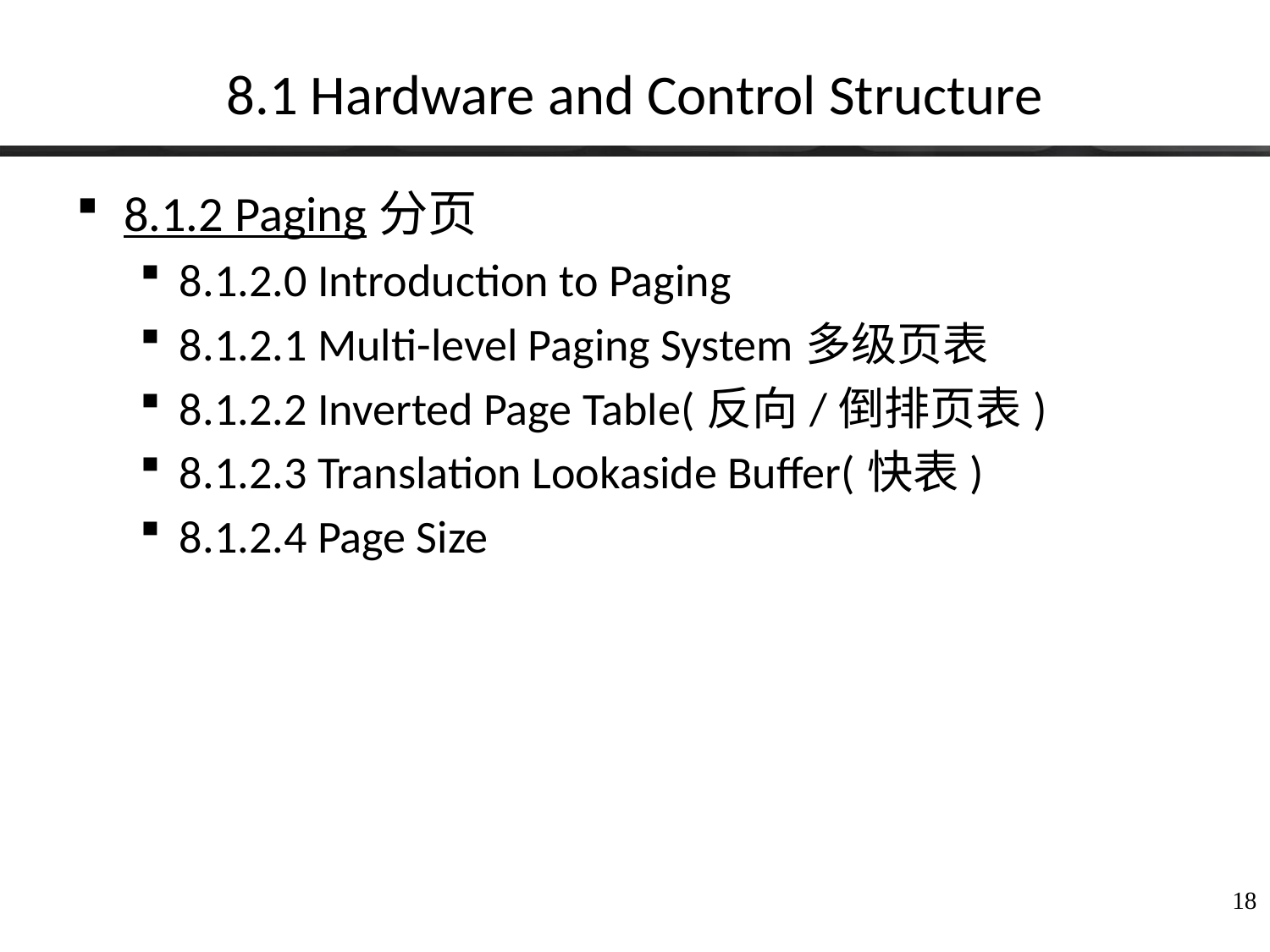

# 8.1 Hardware and Control Structure
8.1.2 Paging分页
8.1.2.0 Introduction to Paging
8.1.2.1 Multi-level Paging System多级页表
8.1.2.2 Inverted Page Table(反向/倒排页表)
8.1.2.3 Translation Lookaside Buffer(快表)
8.1.2.4 Page Size

18